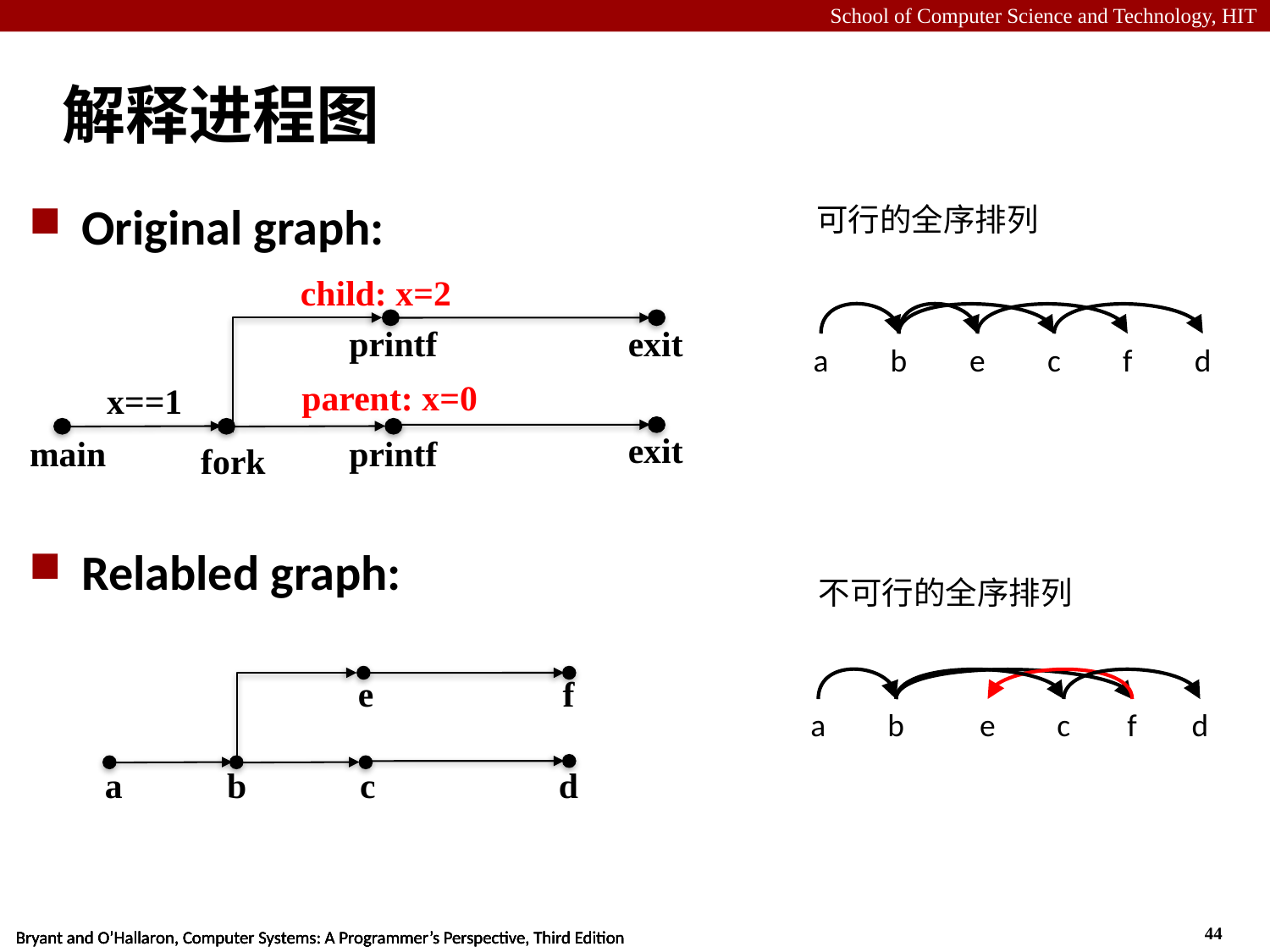

# 解释进程图
Original graph:

Relabled graph:

可行的全序排列
a
b
e
c
f
d
child: x=2

printf
exit
parent: x=0
x==1

exit
main
printf
fork
不可行的全序排列
a
b
e
c
f
d
e
f

a
b
c
d